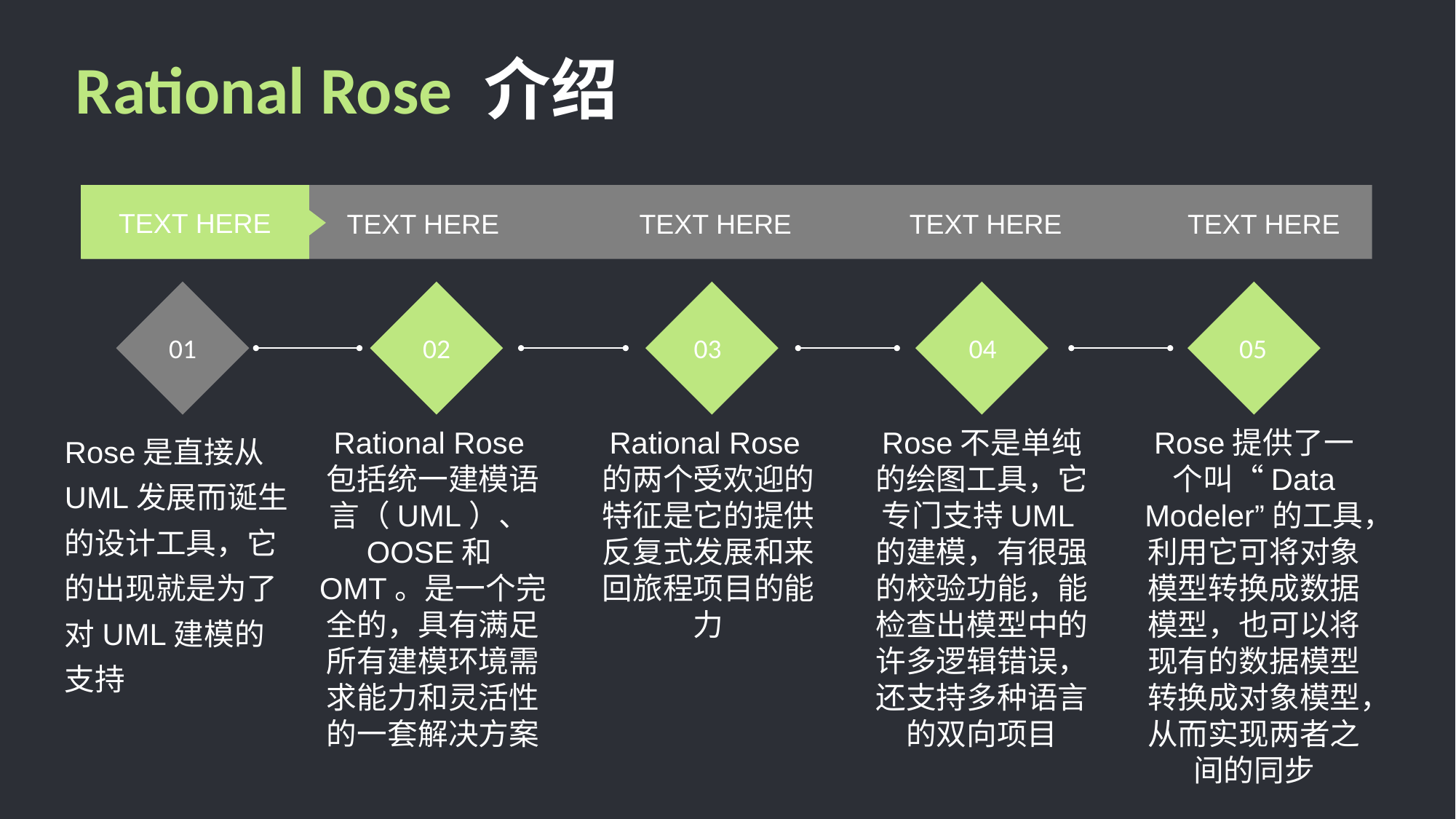

Rational Rose 介绍
TEXT HERE

TEXT HERE
TEXT HERE
TEXT HERE
TEXT HERE

01
02
03
04
05
Rose是直接从UML发展而诞生的设计工具，它的出现就是为了对UML建模的支持
Rational Rose包括统一建模语言（UML）、OOSE和OMT。是一个完全的，具有满足所有建模环境需求能力和灵活性的一套解决方案
Rational Rose的两个受欢迎的特征是它的提供反复式发展和来回旅程项目的能力
Rose不是单纯的绘图工具，它专门支持UML的建模，有很强的校验功能，能检查出模型中的许多逻辑错误，还支持多种语言的双向项目
Rose提供了一个叫“Data Modeler”的工具，利用它可将对象模型转换成数据模型，也可以将现有的数据模型转换成对象模型，从而实现两者之间的同步